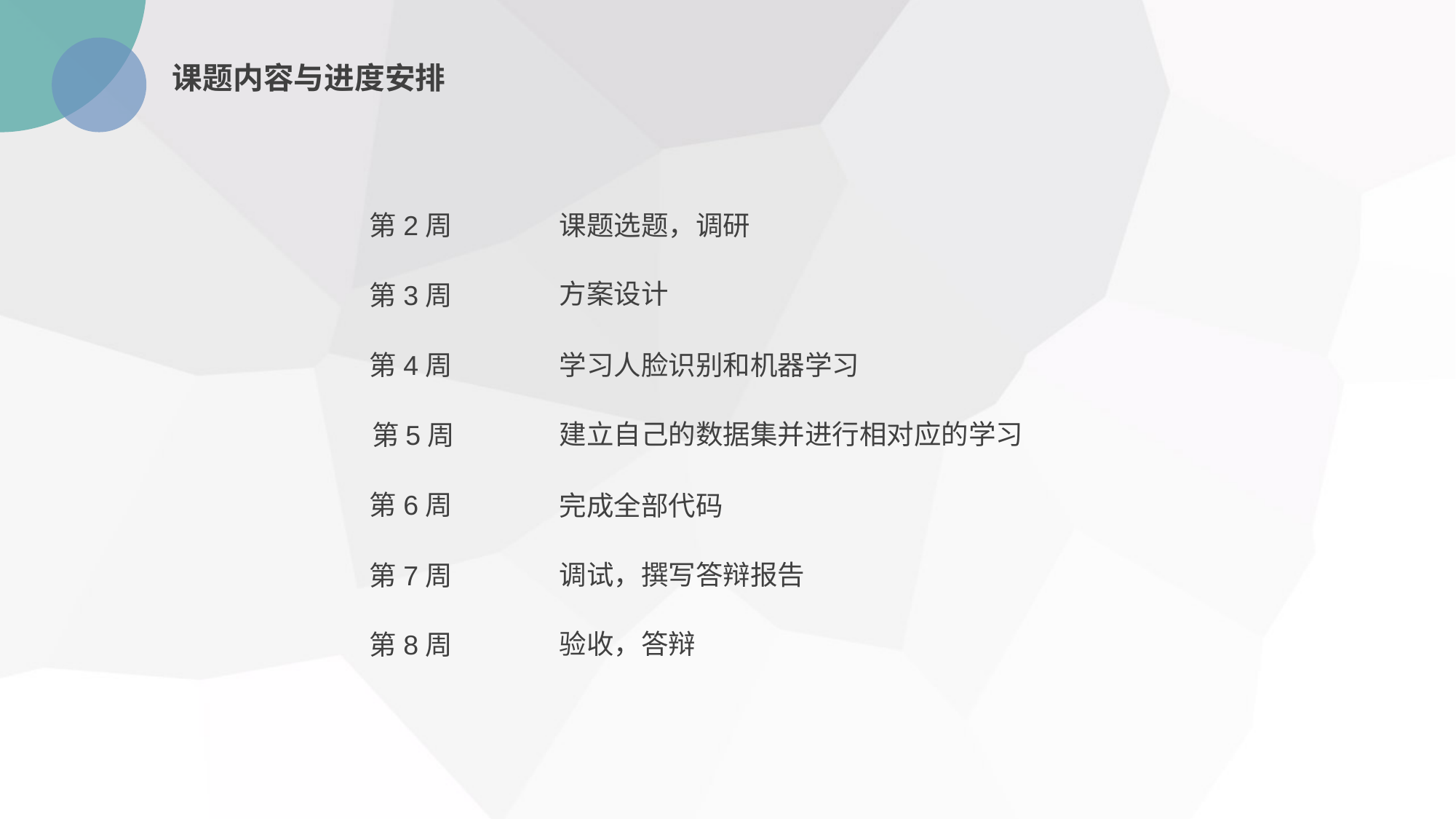

课题内容与进度安排
第2周
课题选题，调研
方案设计
第3周
第4周
学习人脸识别和机器学习
建立自己的数据集并进行相对应的学习
第5周
第6周
完成全部代码
调试，撰写答辩报告
第7周
验收，答辩
第8周